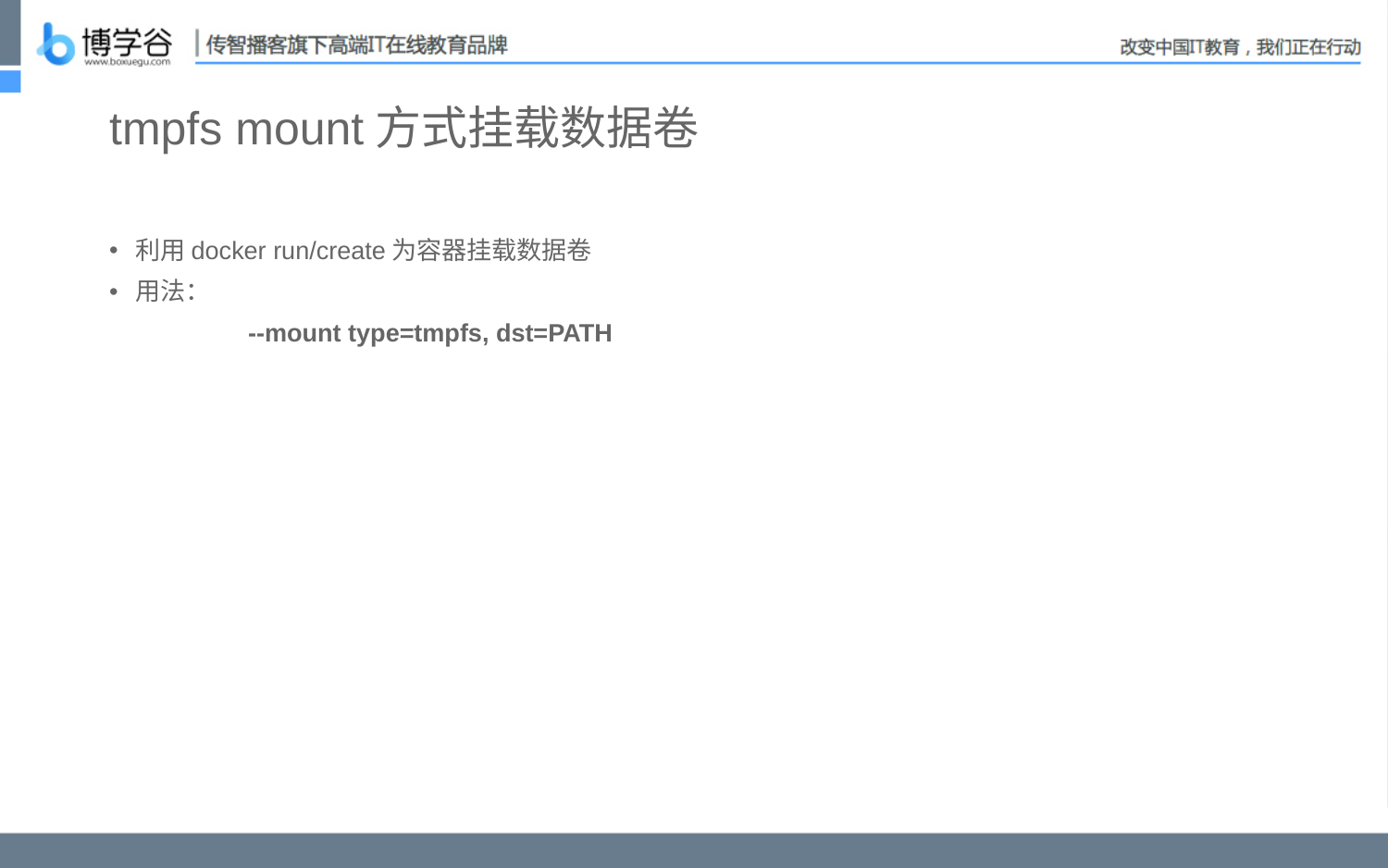

# tmpfs mount方式挂载数据卷
利用docker run/create为容器挂载数据卷
用法：
	--mount type=tmpfs, dst=PATH